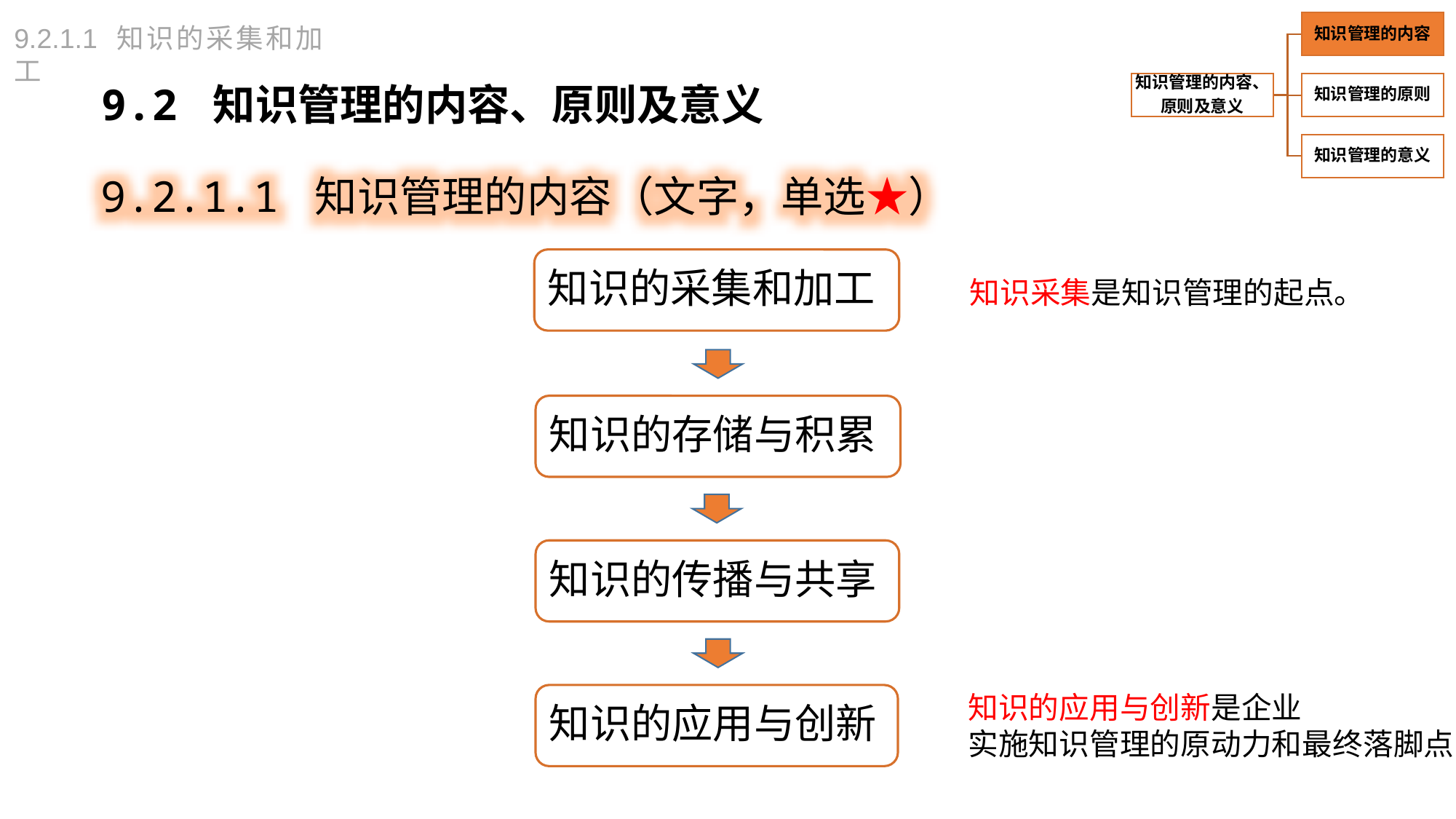

知识管理的内容、
原则及意义
知识管理的内容
知识管理的原则
知识管理的意义
9.2.1.1 知识的采集和加工
9.2 知识管理的内容、原则及意义
9.2.1.1 知识管理的内容（文字，单选★）

知识的采集和加工
知识采集是知识管理的起点。

知识的存储与积累

知识的传播与共享

知识的应用与创新是企业
实施知识管理的原动力和最终落脚点

知识的应用与创新